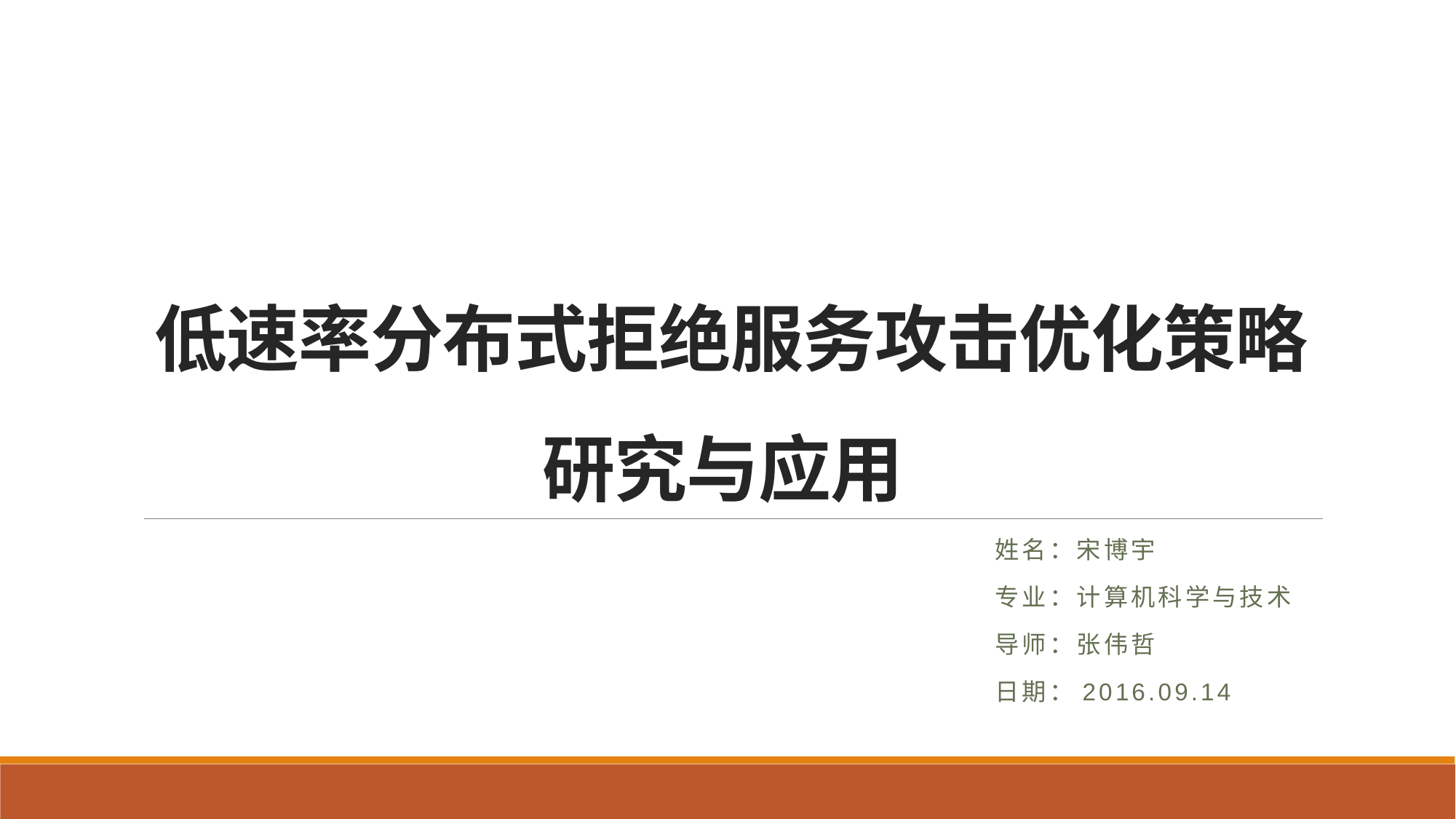

# 低速率分布式拒绝服务攻击优化策略 研究与应用
姓名：宋博宇
专业：计算机科学与技术
导师：张伟哲
日期：2016.09.14